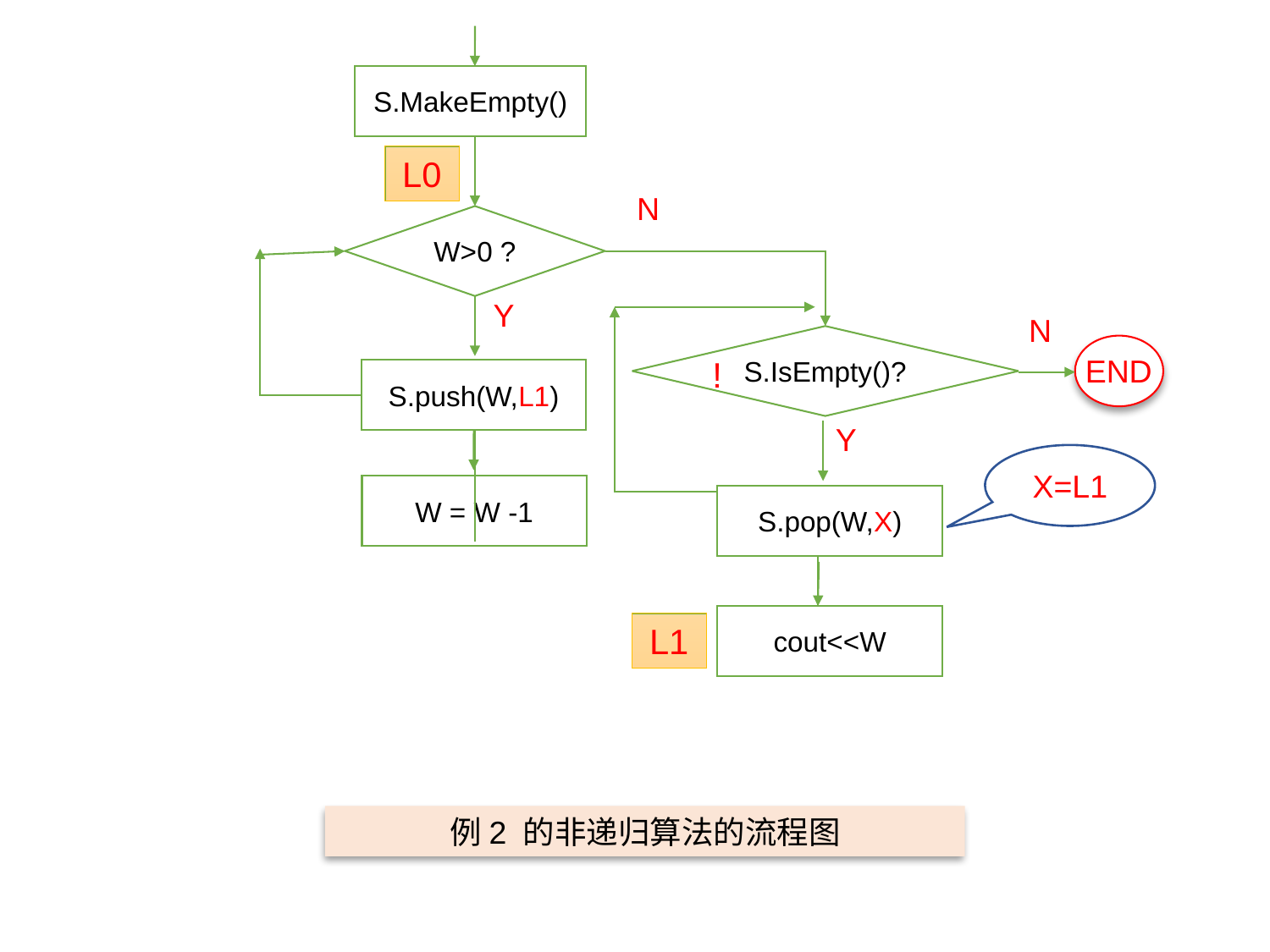

S.MakeEmpty()
L0
N
W>0 ?
Y
N
S.IsEmpty()?

END
!
S.push(W,L1)
Y
X=L1
W = W -1
S.pop(W,X)
cout<<W
L1
例2 的非递归算法的流程图